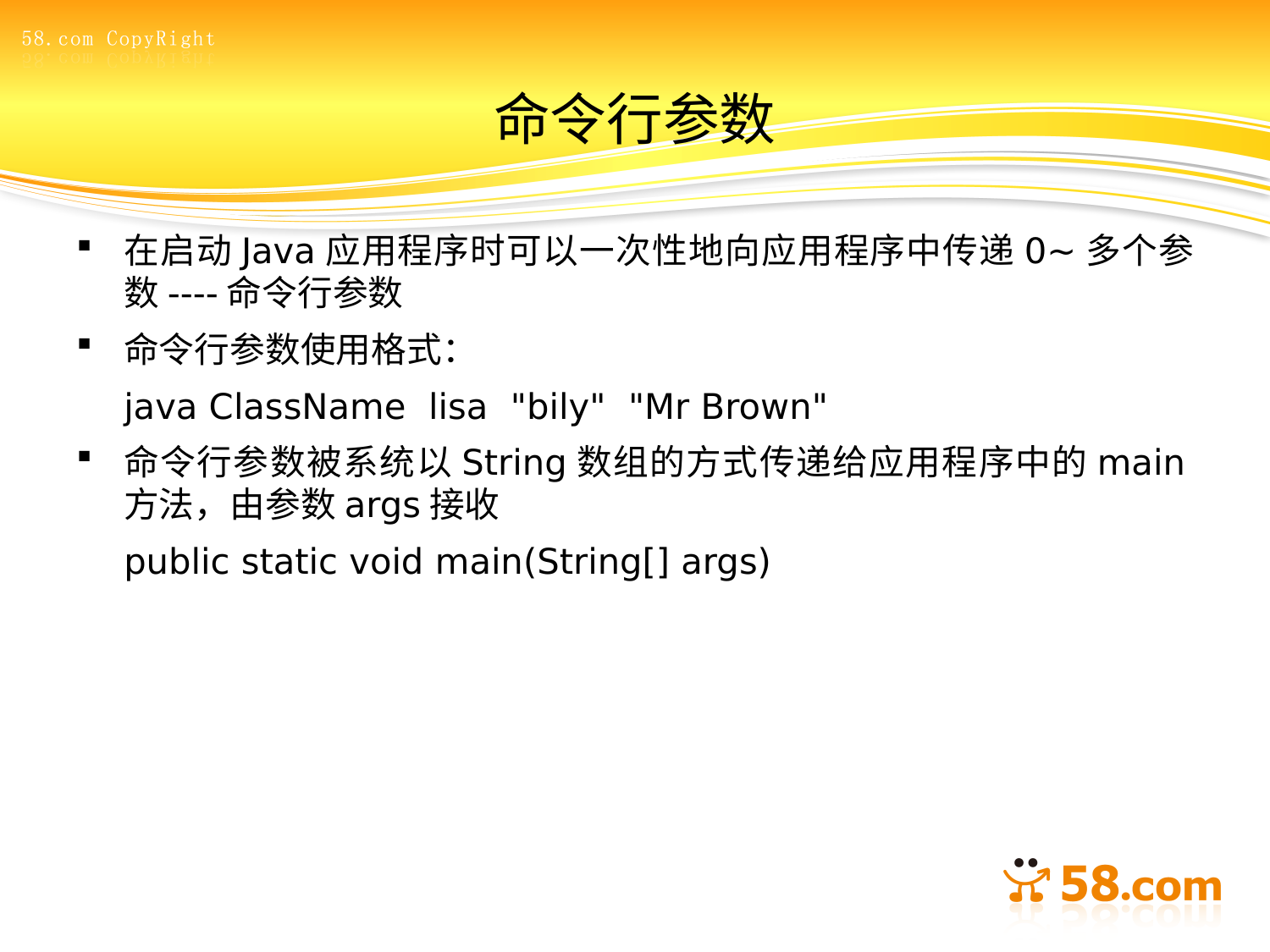

# 命令行参数
在启动Java应用程序时可以一次性地向应用程序中传递0~多个参数----命令行参数
命令行参数使用格式：
 	java ClassName  lisa  "bily"  "Mr Brown"
命令行参数被系统以String数组的方式传递给应用程序中的main方法，由参数args接收
 	public static void main(String[] args)